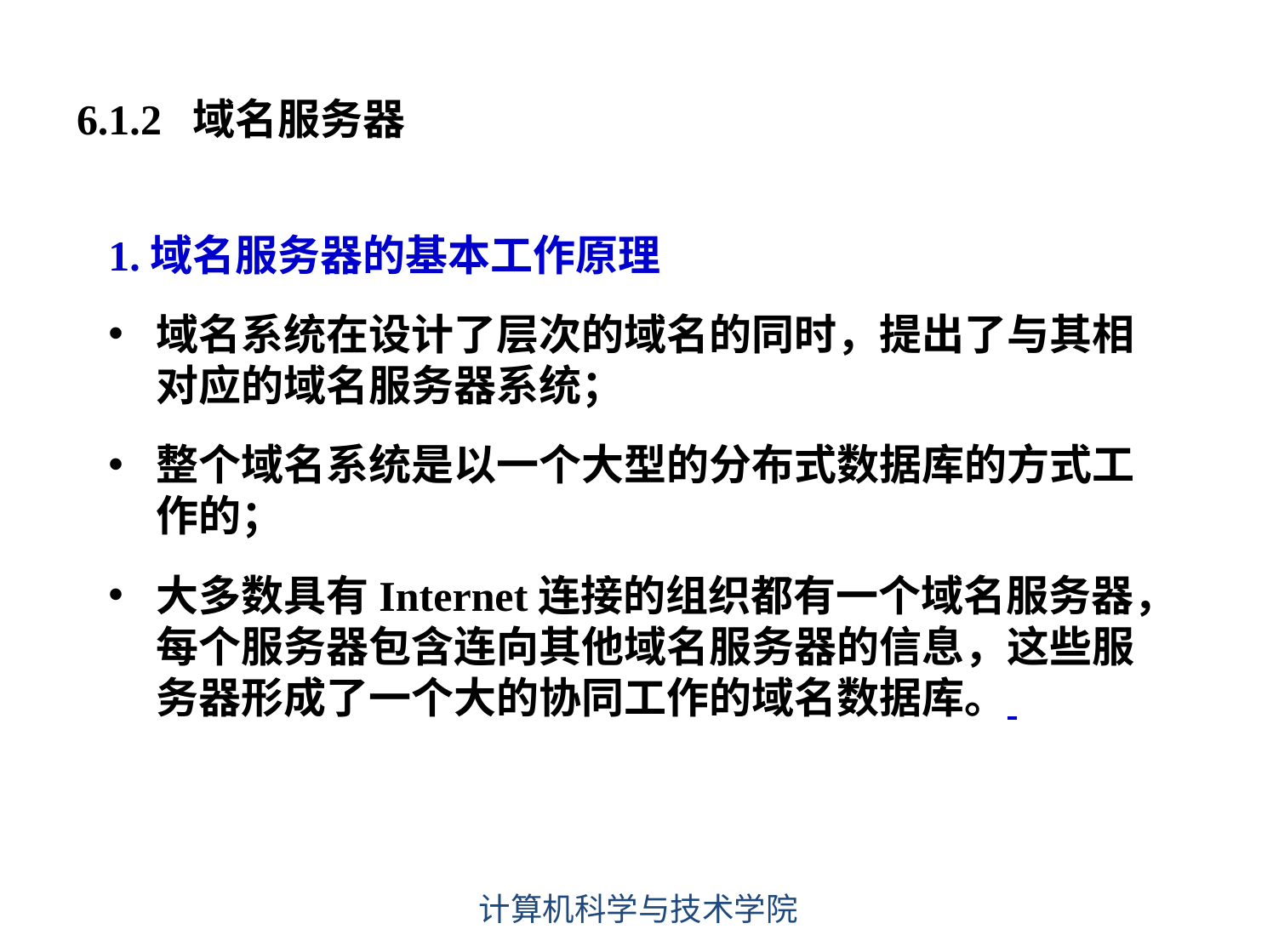

# 6.1.2  域名服务器
1.域名服务器的基本工作原理

域名系统在设计了层次的域名的同时，提出了与其相对应的域名服务器系统；

整个域名系统是以一个大型的分布式数据库的方式工作的；

大多数具有Internet连接的组织都有一个域名服务器，每个服务器包含连向其他域名服务器的信息，这些服务器形成了一个大的协同工作的域名数据库。
计算机科学与技术学院
8